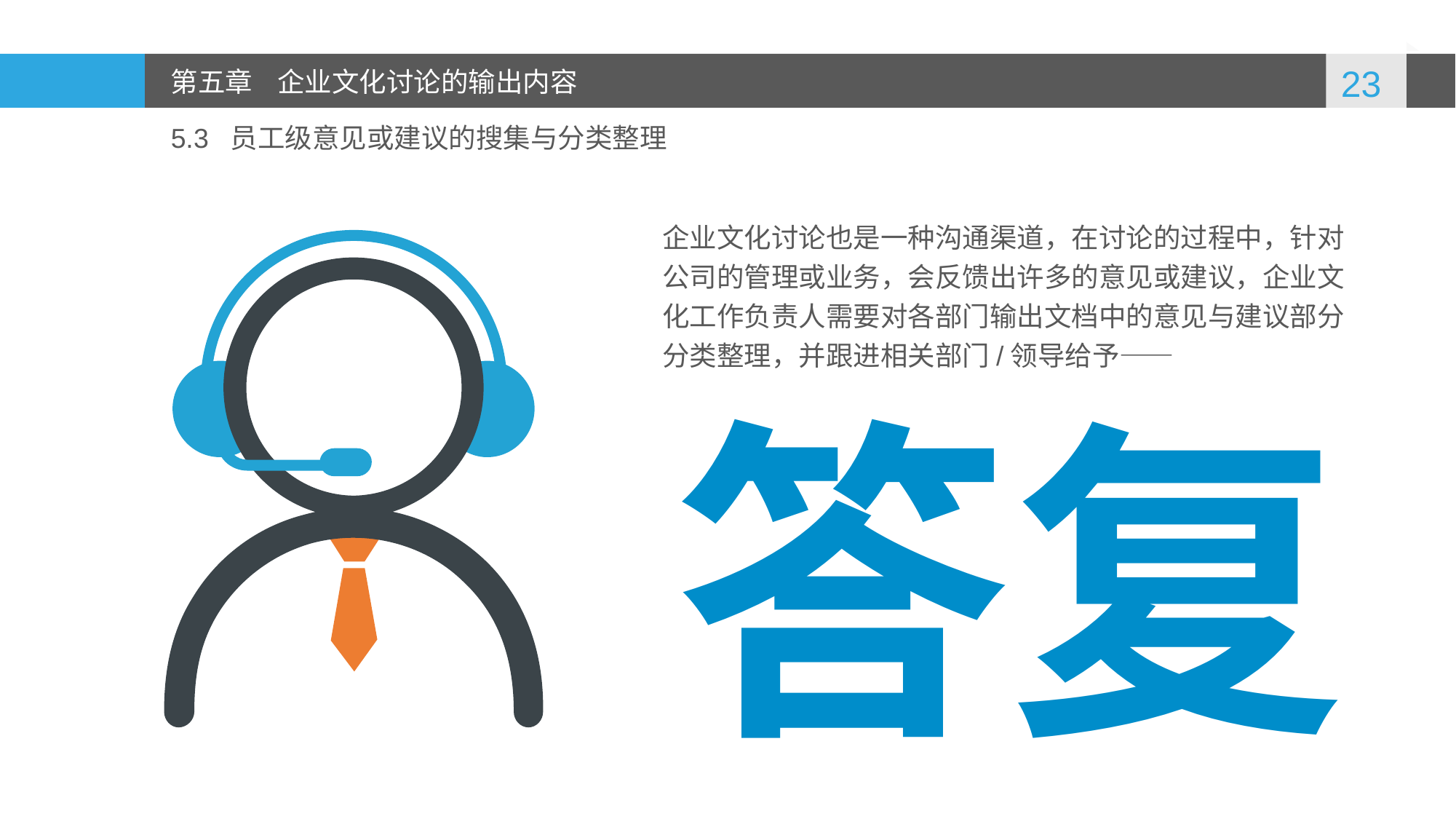

第五章    企业文化讨论的输出内容
5.3  员工级意见或建议的搜集与分类整理
企业文化讨论也是一种沟通渠道，在讨论的过程中，针对公司的管理或业务，会反馈出许多的意见或建议，企业文化工作负责人需要对各部门输出文档中的意见与建议部分分类整理，并跟进相关部门/领导给予——

答复